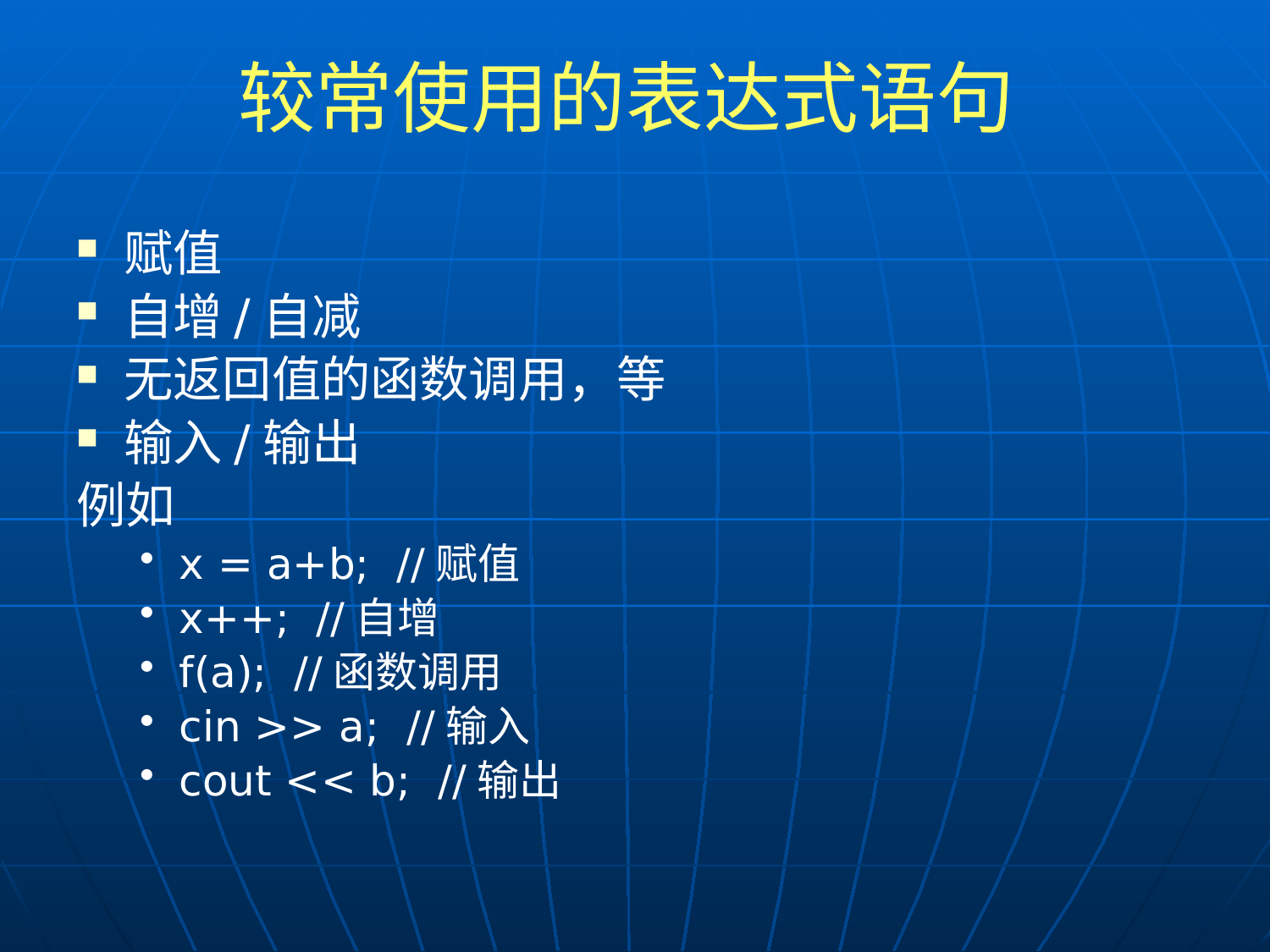

# 较常使用的表达式语句
赋值
自增/自减
无返回值的函数调用，等
输入/输出
例如
x = a+b;  //赋值
x++;  //自增
f(a);  //函数调用
cin >> a;  //输入
cout << b;  //输出